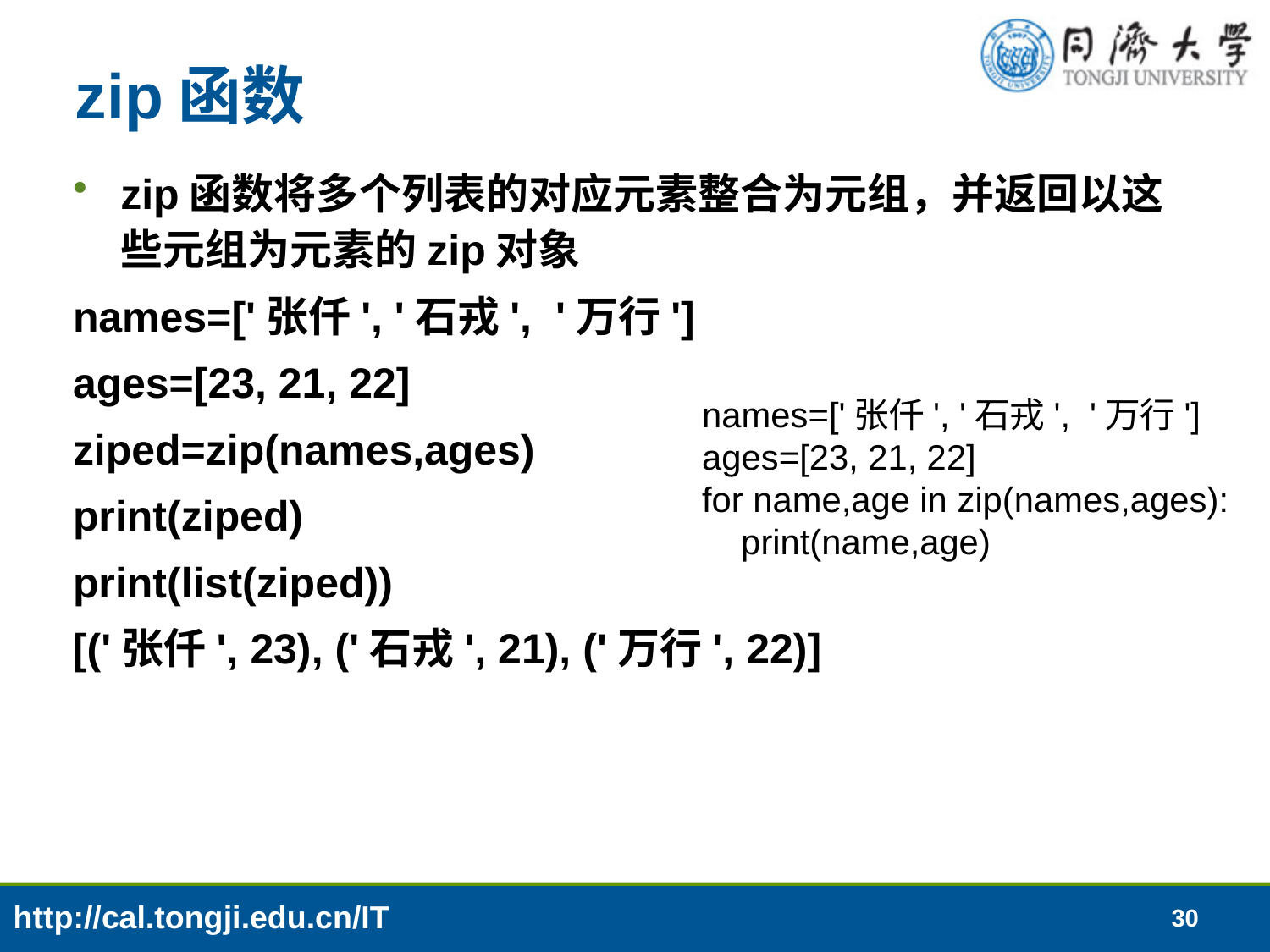

# zip函数
zip函数将多个列表的对应元素整合为元组，并返回以这些元组为元素的zip对象
names=['张仟', '石戎',  '万行']
ages=[23, 21, 22]
ziped=zip(names,ages)
print(ziped)
print(list(ziped))
[('张仟', 23), ('石戎', 21), ('万行', 22)]
names=['张仟', '石戎',  '万行']
ages=[23, 21, 22]
for name,age in zip(names,ages):
    print(name,age)